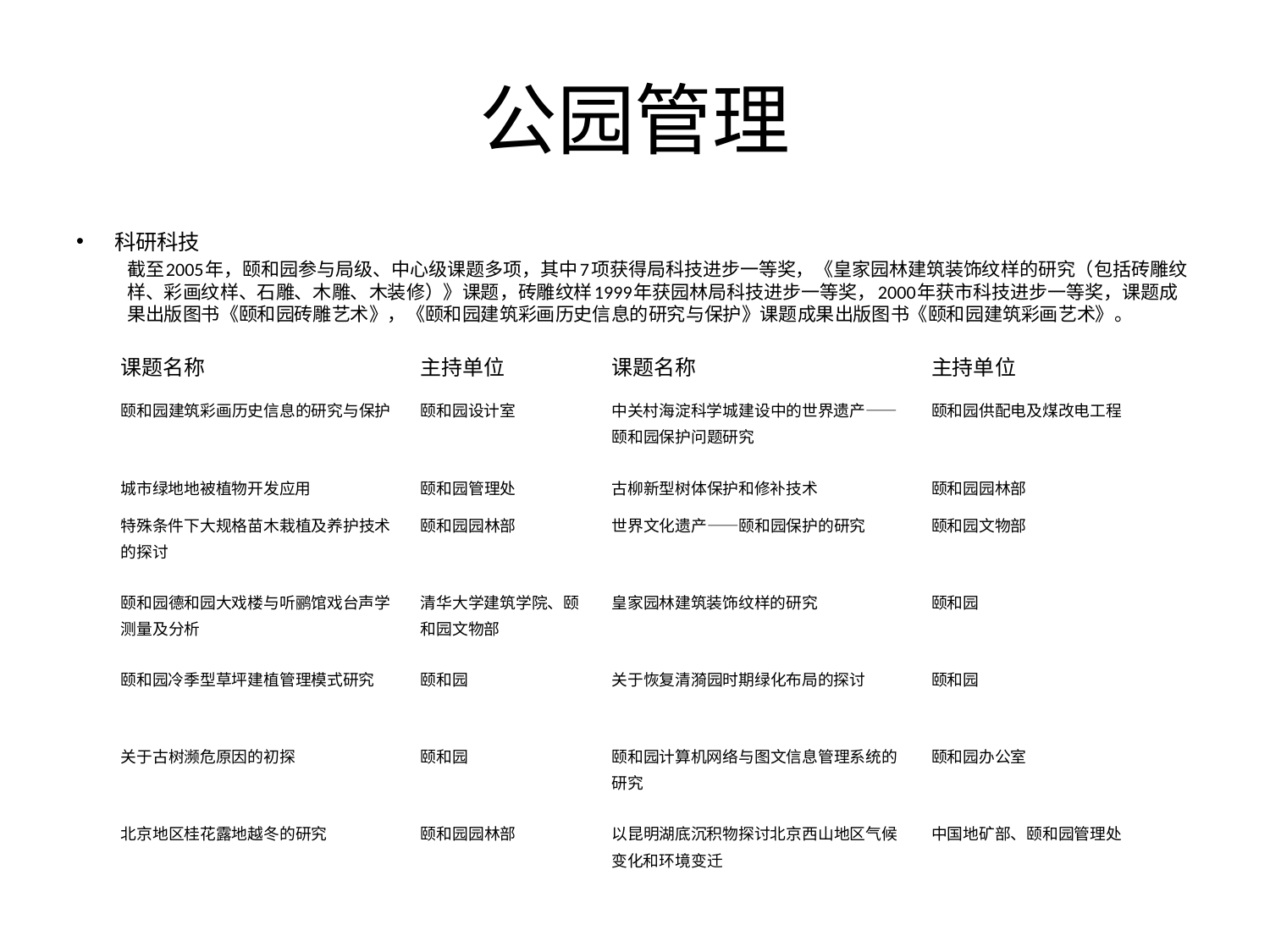

# 公园管理
科研科技
截至2005年，颐和园参与局级、中心级课题多项，其中7项获得局科技进步一等奖，《皇家园林建筑装饰纹样的研究（包括砖雕纹样、彩画纹样、石雕、木雕、木装修）》课题，砖雕纹样1999年获园林局科技进步一等奖，2000年获市科技进步一等奖，课题成果出版图书《颐和园砖雕艺术》，《颐和园建筑彩画历史信息的研究与保护》课题成果出版图书《颐和园建筑彩画艺术》。
| 课题名称 | 主持单位 | 课题名称 | 主持单位 |
| --- | --- | --- | --- |
| 颐和园建筑彩画历史信息的研究与保护 | 颐和园设计室 | 中关村海淀科学城建设中的世界遗产——颐和园保护问题研究 | 颐和园供配电及煤改电工程 |
| 城市绿地地被植物开发应用 | 颐和园管理处 | 古柳新型树体保护和修补技术 | 颐和园园林部 |
| 特殊条件下大规格苗木栽植及养护技术的探讨 | 颐和园园林部 | 世界文化遗产——颐和园保护的研究 | 颐和园文物部 |
| 颐和园德和园大戏楼与听鹂馆戏台声学测量及分析 | 清华大学建筑学院、颐和园文物部 | 皇家园林建筑装饰纹样的研究 | 颐和园 |
| 颐和园冷季型草坪建植管理模式研究 | 颐和园 | 关于恢复清漪园时期绿化布局的探讨 | 颐和园 |
| 关于古树濒危原因的初探 | 颐和园 | 颐和园计算机网络与图文信息管理系统的研究 | 颐和园办公室 |
| 北京地区桂花露地越冬的研究 | 颐和园园林部 | 以昆明湖底沉积物探讨北京西山地区气候变化和环境变迁 | 中国地矿部、颐和园管理处 |